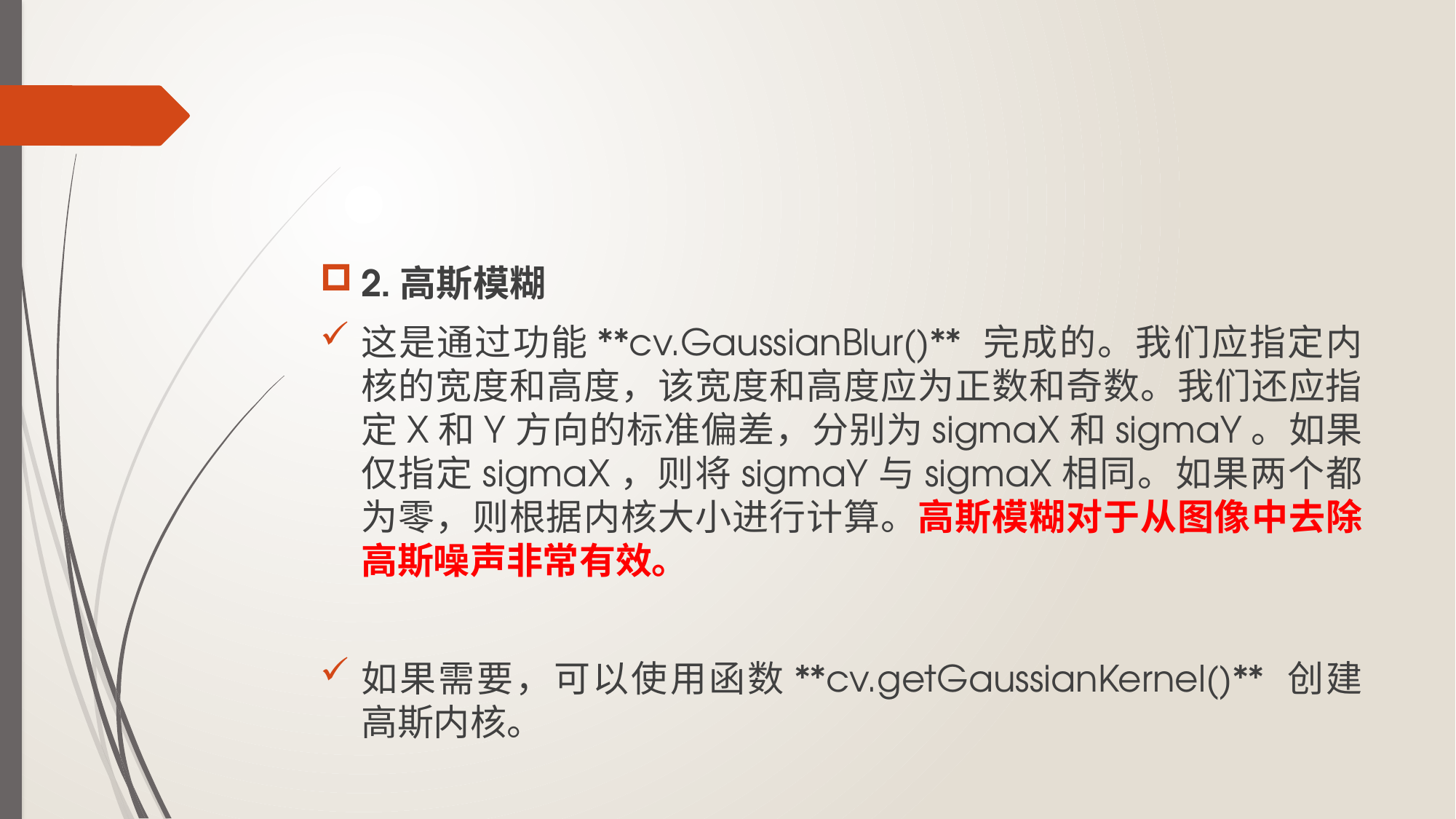

#
2.高斯模糊
这是通过功能**cv.GaussianBlur()** 完成的。我们应指定内核的宽度和高度，该宽度和高度应为正数和奇数。我们还应指定X和Y方向的标准偏差，分别为sigmaX和sigmaY。如果仅指定sigmaX，则将sigmaY与sigmaX相同。如果两个都为零，则根据内核大小进行计算。高斯模糊对于从图像中去除高斯噪声非常有效。

如果需要，可以使用函数**cv.getGaussianKernel()** 创建高斯内核。